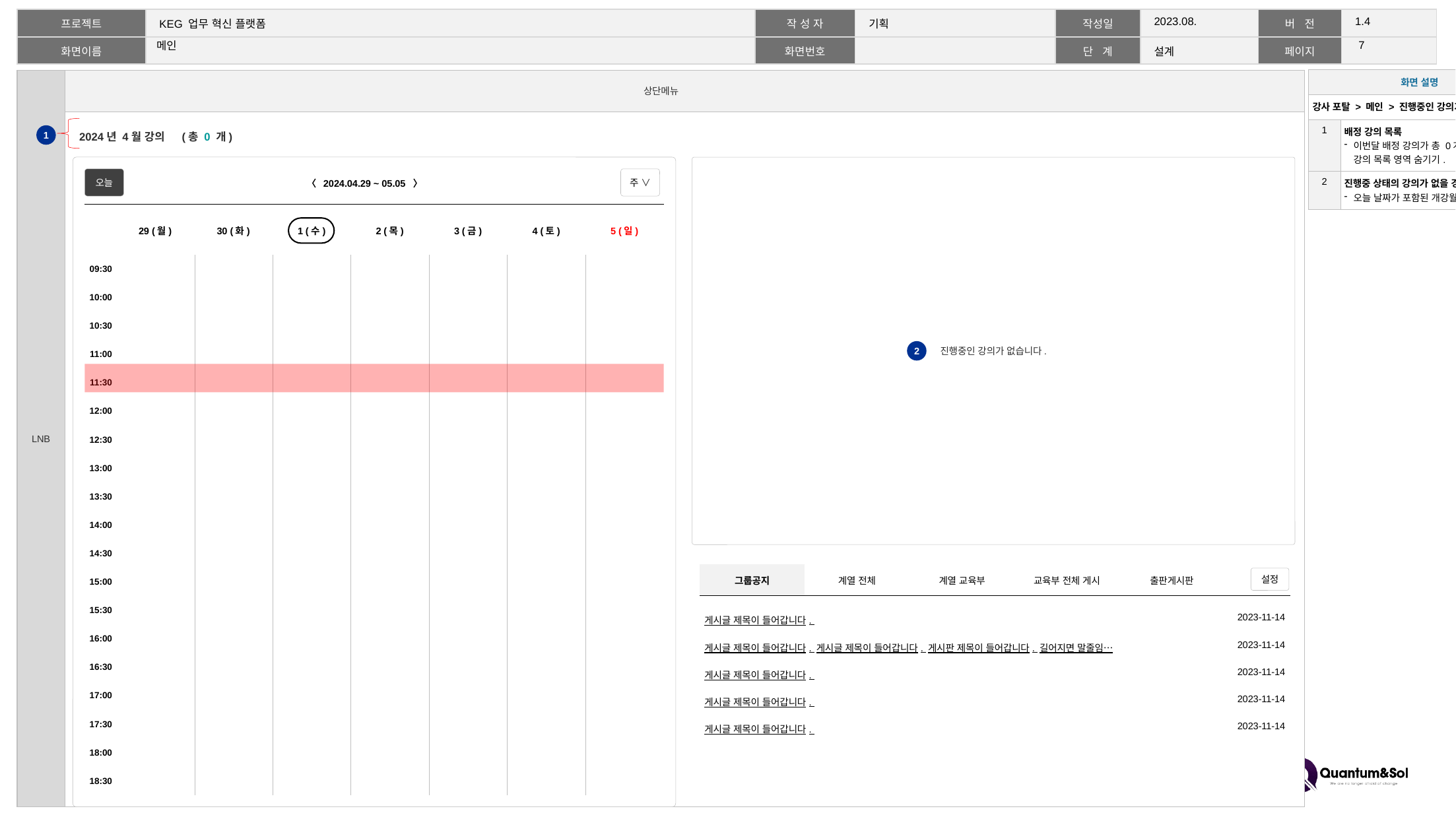

7

# 메인
| 화면 설명 |  |
| --- | --- |
| 강사 포탈 > 메인 > 진행중인 강의가 없을 때 |  |
| 1 | 배정 강의 목록 이번달 배정 강의가 총 0개일 경우 배정 강의 목록 영역 숨기기. |
| 2 | 진행중 상태의 강의가 없을 경우 오늘 날짜가 포함된 개강월 기준. |

2024년 4월 강의
(총 0 개)
1

진행중인 강의가 없습니다.
오늘
주 ∨
|  | 〈 2024.04.29 ~ 05.05 〉 |  |
| --- | --- | --- |
|  | 29 (월) | 30 (화) | 1 (수) | 2 (목) | 3 (금) | 4 (토) | 5 (일) |
| --- | --- | --- | --- | --- | --- | --- | --- |

| 09:30 |  |  |  |  |  |  |  |
| --- | --- | --- | --- | --- | --- | --- | --- |
| 10:00 |  |  |  |  |  |  |  |
| 10:30 |  |  |  |  |  |  |  |
| 11:00 |  |  |  |  |  |  |  |
| 11:30 |  |  |  |  |  |  |  |
| 12:00 |  |  |  |  |  |  |  |
| 12:30 |  |  |  |  |  |  |  |
| 13:00 |  |  |  |  |  |  |  |
| 13:30 |  |  |  |  |  |  |  |
| 14:00 |  |  |  |  |  |  |  |
| 14:30 |  |  |  |  |  |  |  |
| 15:00 |  |  |  |  |  |  |  |
| 15:30 |  |  |  |  |  |  |  |
| 16:00 |  |  |  |  |  |  |  |
| 16:30 |  |  |  |  |  |  |  |
| 17:00 |  |  |  |  |  |  |  |
| 17:30 |  |  |  |  |  |  |  |
| 18:00 |  |  |  |  |  |  |  |
| 18:30 |  |  |  |  |  |  |  |
2

| 그룹공지 | 계열 전체 | 계열 교육부 | 교육부 전체 게시 | 출판게시판 |  |
| --- | --- | --- | --- | --- | --- |
설정
| 게시글 제목이 들어갑니다. | 2023-11-14 |
| --- | --- |
| 게시글 제목이 들어갑니다. 게시글 제목이 들어갑니다. 게시판 제목이 들어갑니다. 길어지면 말줄임… | 2023-11-14 |
| 게시글 제목이 들어갑니다. | 2023-11-14 |
| 게시글 제목이 들어갑니다. | 2023-11-14 |
| 게시글 제목이 들어갑니다. | 2023-11-14 |